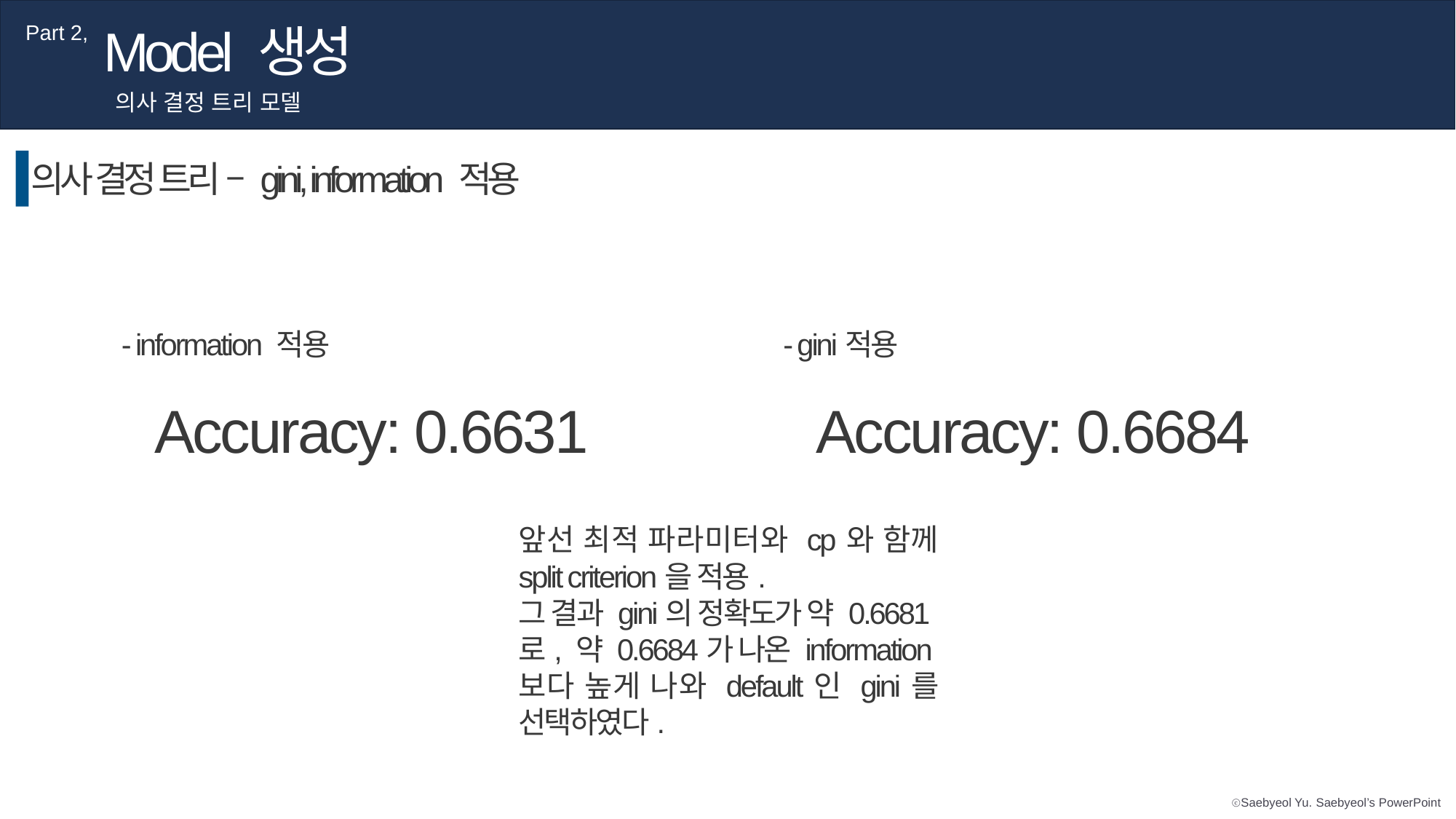

Model 생성
Part 2,
의사 결정 트리 모델

의사 결정 트리 – gini, information 적용
- information 적용
- gini적용
Accuracy: 0.6631
Accuracy: 0.6684
앞선 최적 파라미터와 cp와 함께 split criterion을 적용.
그 결과 gini의 정확도가 약 0.6681로, 약 0.6684가 나온 information보다 높게 나와 default인 gini를 선택하였다.